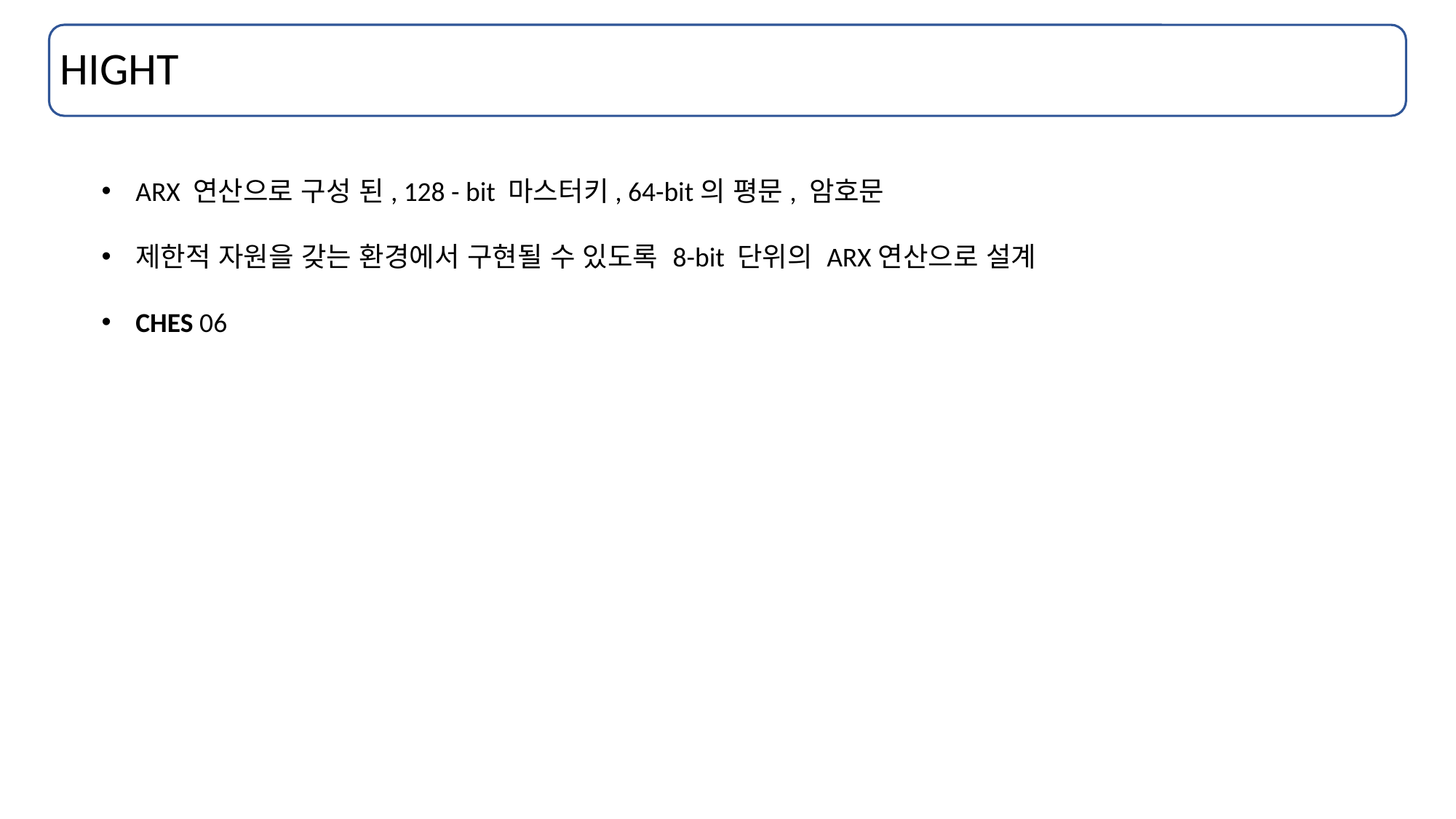

# HIGHT
ARX 연산으로 구성 된, 128 - bit 마스터키, 64-bit의 평문, 암호문

제한적 자원을 갖는 환경에서 구현될 수 있도록 8-bit 단위의 ARX연산으로 설계

CHES 06